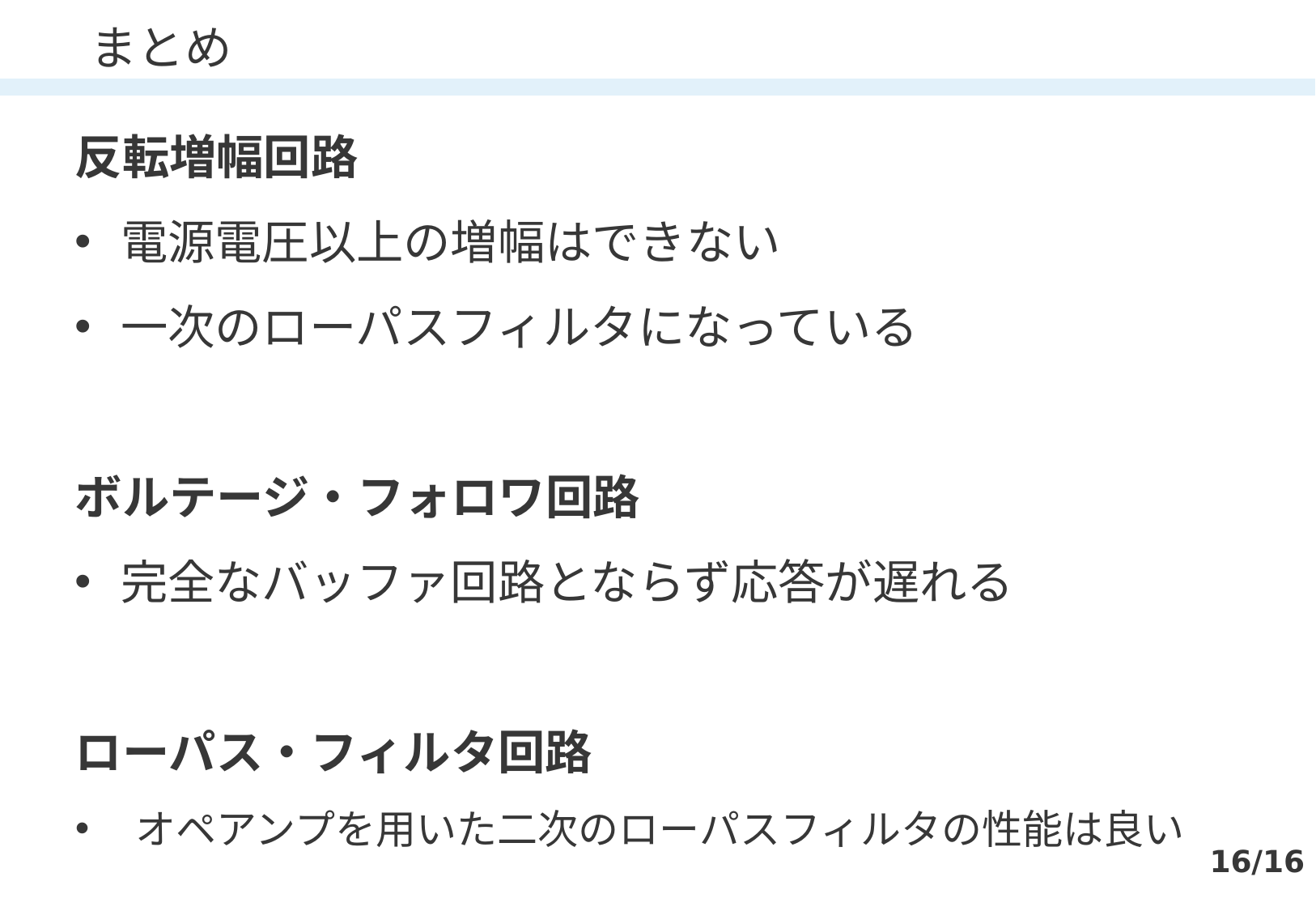

# まとめ
反転増幅回路
電源電圧以上の増幅はできない
一次のローパスフィルタになっている

ボルテージ・フォロワ回路
完全なバッファ回路とならず応答が遅れる

ローパス・フィルタ回路
オペアンプを用いた二次のローパスフィルタの性能は良い
16/16